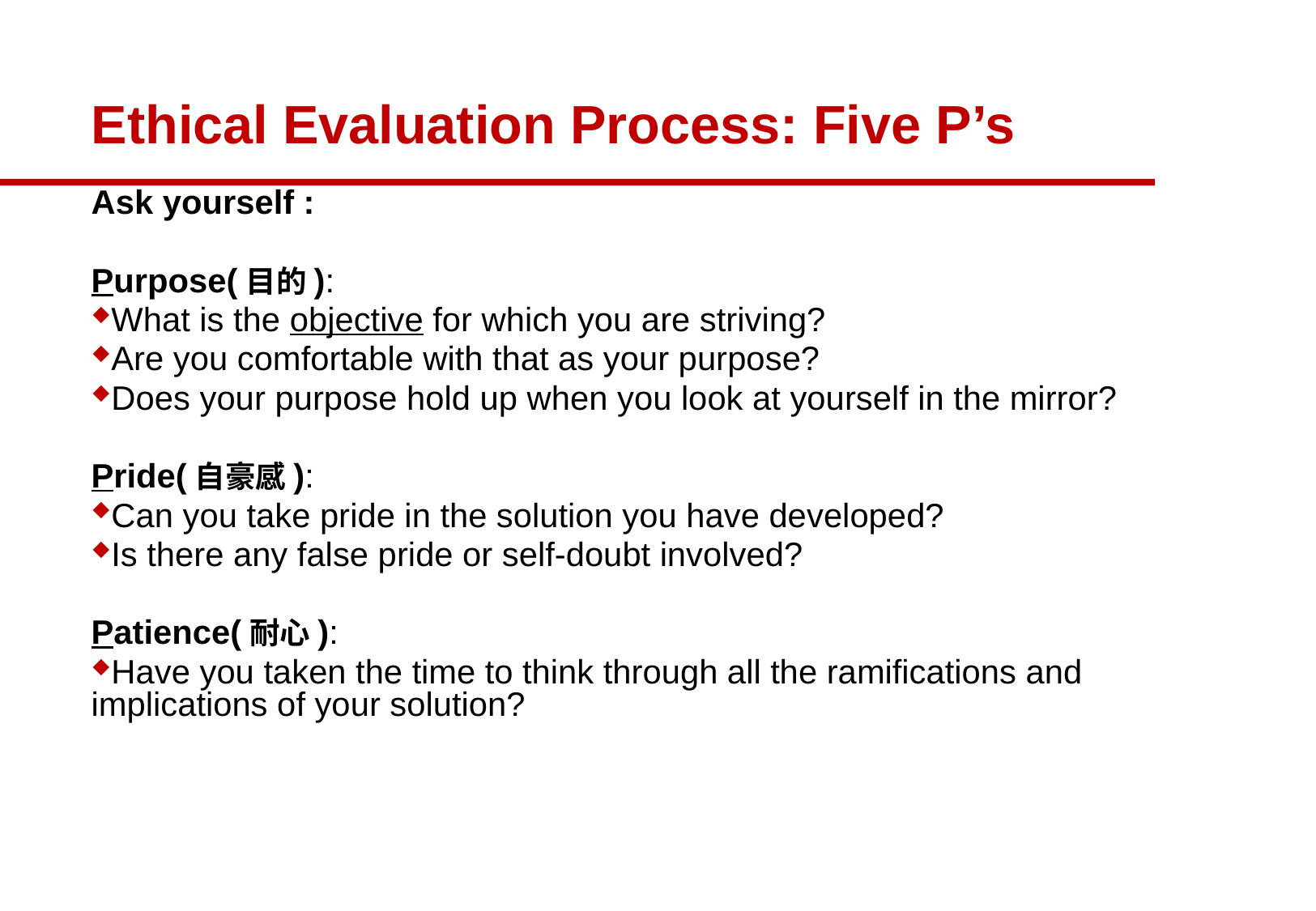

# Ethical Evaluation Process: Five P’s
Ask yourself :

Purpose(目的):
What is the objective for which you are striving?
Are you comfortable with that as your purpose?
Does your purpose hold up when you look at yourself in the mirror?

Pride(自豪感):
Can you take pride in the solution you have developed?
Is there any false pride or self-doubt involved?

Patience(耐心):
Have you taken the time to think through all the ramifications and implications of your solution?